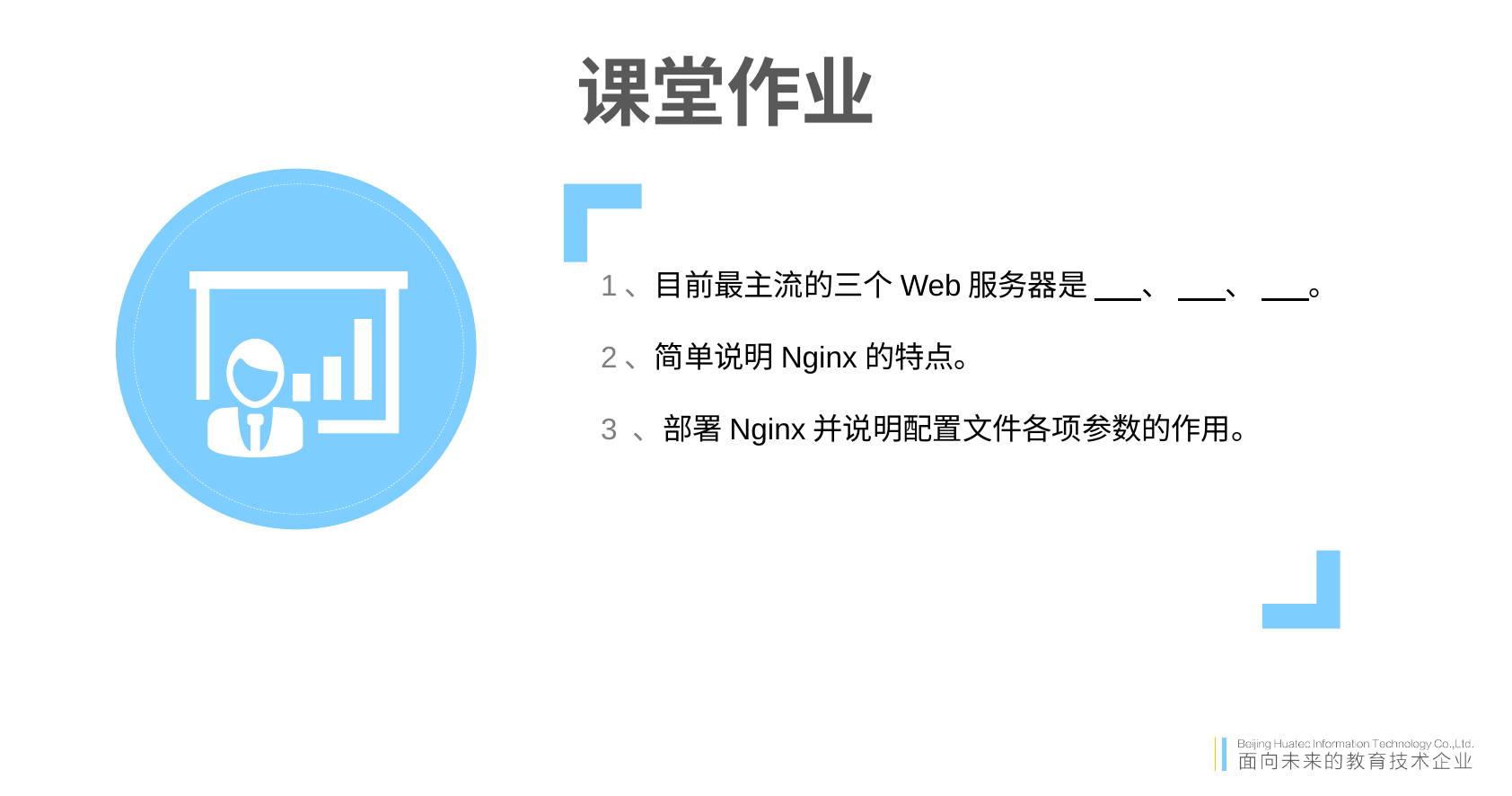

课堂作业

1、目前最主流的三个Web服务器是        、        、        。

2、简单说明Nginx的特点。

3 、部署Nginx并说明配置文件各项参数的作用。